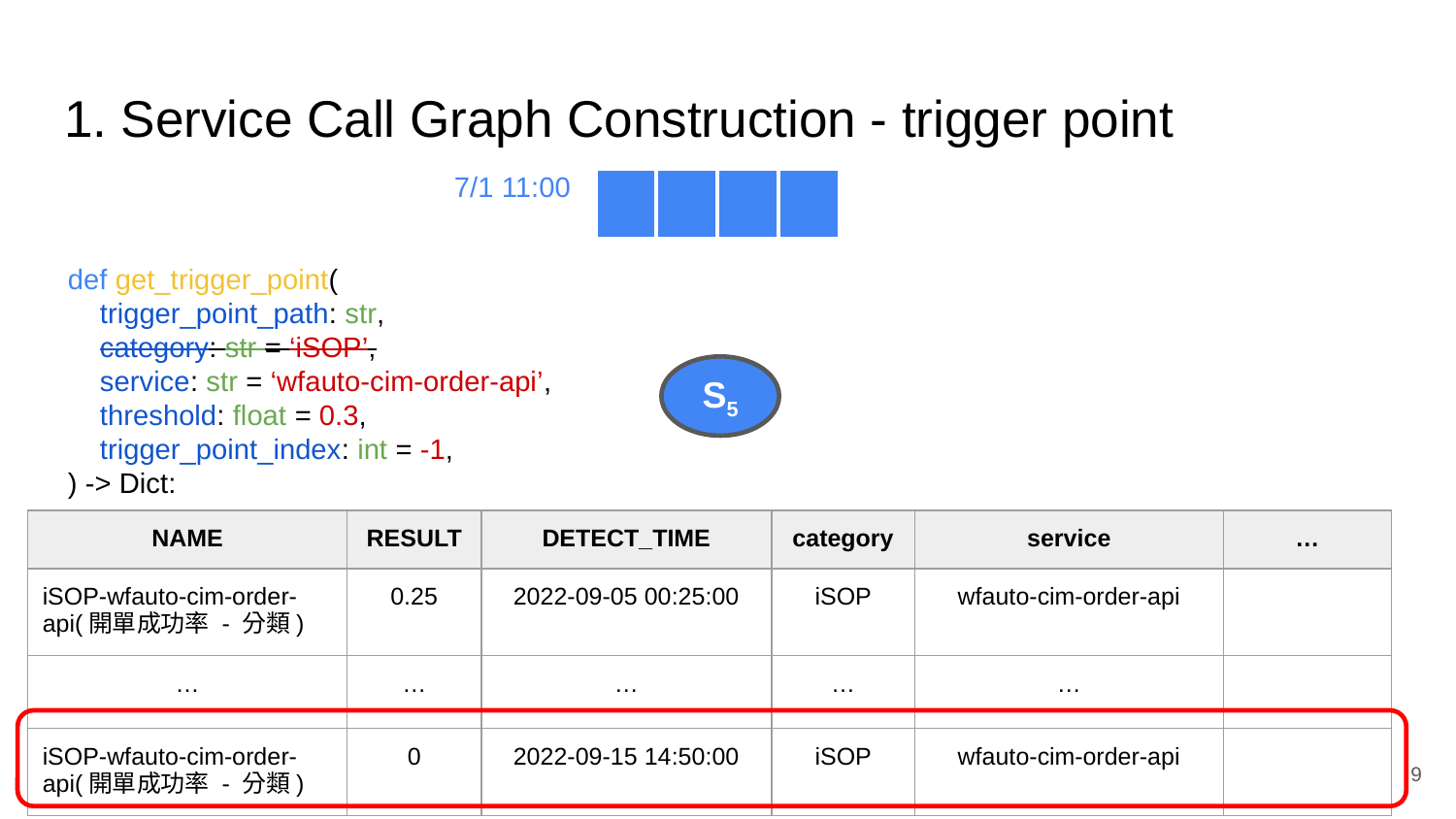

# 1. Service Call Graph Construction - trigger point
7/1 11:00
|  |  |  |  |
| --- | --- | --- | --- |
def get_trigger_point(
    trigger_point_path: str,
    category: str = ‘iSOP’,
    service: str = ‘wfauto-cim-order-api’,
    threshold: float = 0.3,
    trigger_point_index: int = -1,
) -> Dict:
S5
| NAME | RESULT | DETECT\_TIME | category | service | … |
| --- | --- | --- | --- | --- | --- |
| iSOP-wfauto-cim-order-api(開單成功率 - 分類) | 0.25 | 2022-09-05 00:25:00 | iSOP | wfauto-cim-order-api |  |
| … | … | … | … | … |  |
| iSOP-wfauto-cim-order-api(開單成功率 - 分類) | 0 | 2022-09-15 14:50:00 | iSOP | wfauto-cim-order-api |  |

9